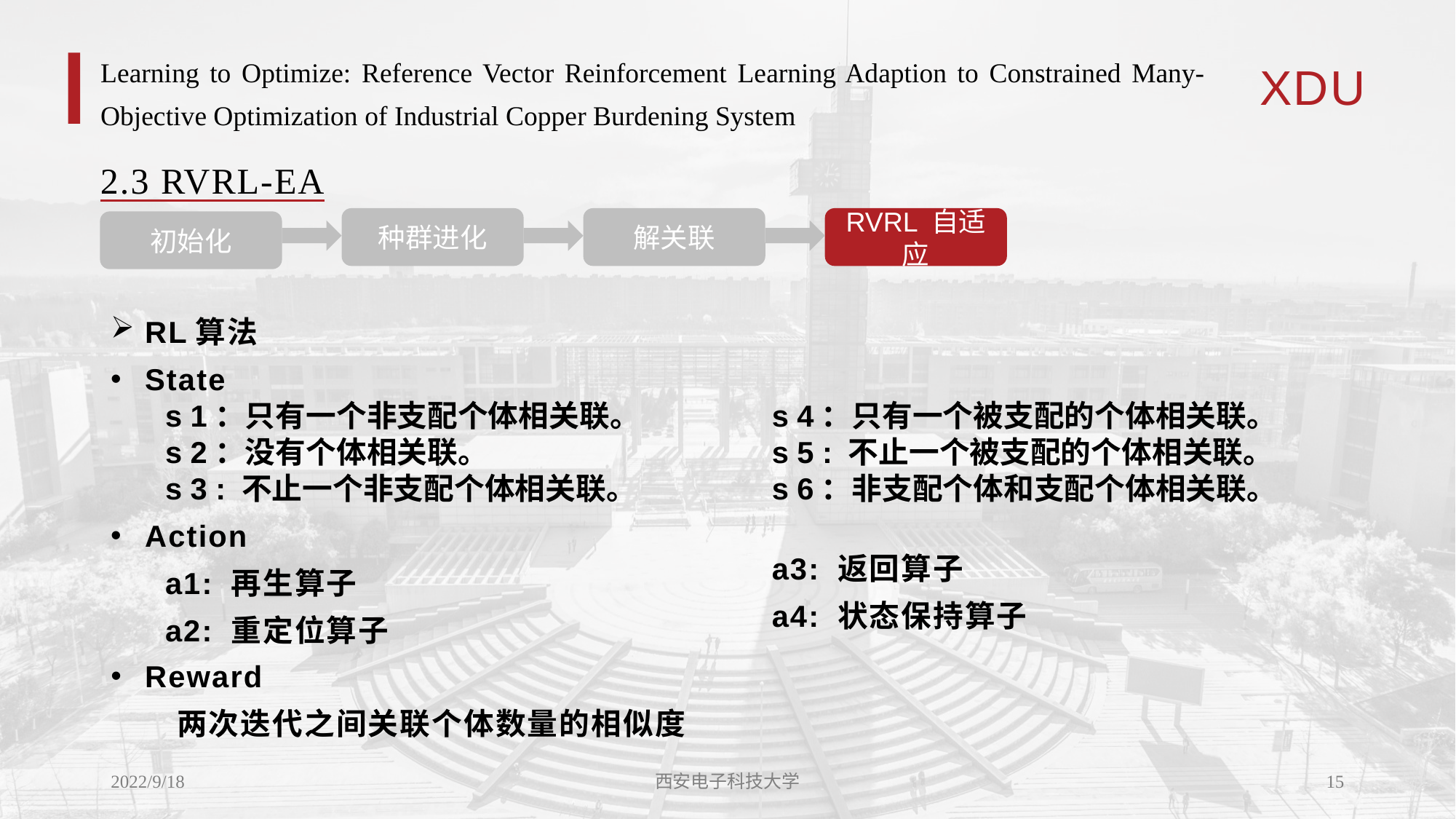

# Learning to Optimize: Reference Vector Reinforcement Learning Adaption to Constrained Many-Objective Optimization of Industrial Copper Burdening System
2.3 RVRL-EA
种群进化
解关联
RVRL 自适应
初始化

RL算法
State
s 1：只有一个非支配个体相关联。
s 2：没有个体相关联。
s 3 : 不止一个非支配个体相关联。
Action
a1: 再生算子
a2: 重定位算子
s 4：只有一个被支配的个体相关联。
s 5 : 不止一个被支配的个体相关联。
s 6：非支配个体和支配个体相关联。
a3: 返回算子
a4: 状态保持算子
Reward
       两次迭代之间关联个体数量的相似度
2022/9/18
西安电子科技大学
15